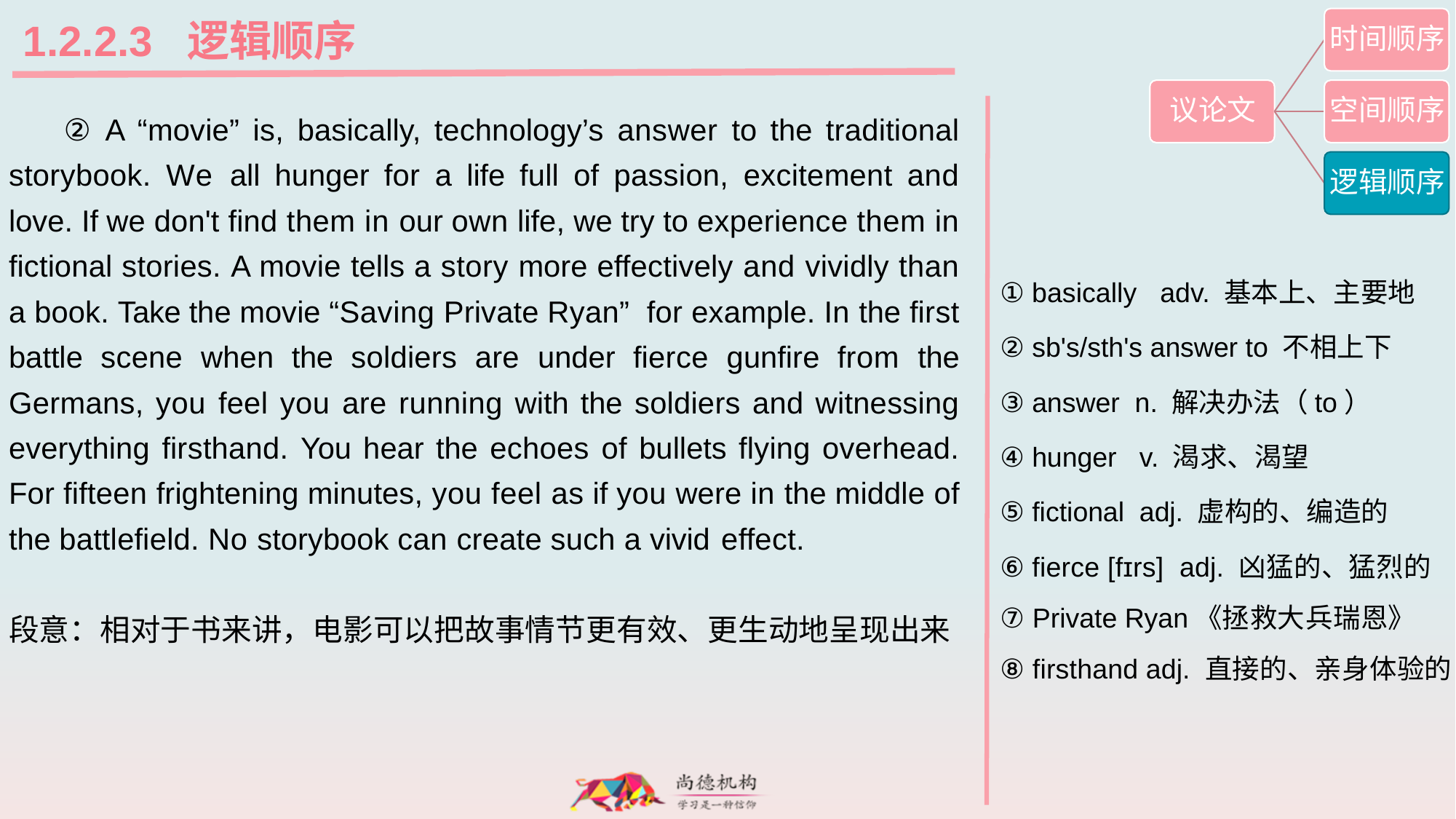

1.2.2.3  逻辑顺序
议论文

时间顺序

空间顺序

逻辑顺序
    ② A “movie” is, basically, technology’s answer to the traditional storybook. We all hunger for a life full of passion, excitement and love. If we don't find them in our own life, we try to experience them in fictional stories. A movie tells a story more effectively and vividly than a book. Take the movie “Saving Private Ryan”  for example. In the first battle scene when the soldiers are under fierce gunfire from the Germans, you feel you are running with the soldiers and witnessing everything firsthand. You hear the echoes of bullets flying overhead. For fifteen frightening minutes, you feel as if you were in the middle of the battlefield. No storybook can create such a vivid effect.

段意：相对于书来讲，电影可以把故事情节更有效、更生动地呈现出来

① basically   adv. 基本上、主要地
② sb's/sth's answer to 不相上下
③ answer  n. 解决办法（to）
④ hunger   v. 渴求、渴望
⑤ fictional  adj. 虚构的、编造的
⑥ fierce [fɪrs]  adj. 凶猛的、猛烈的
⑦ Private Ryan《拯救大兵瑞恩》
⑧ firsthand adj. 直接的、亲身体验的